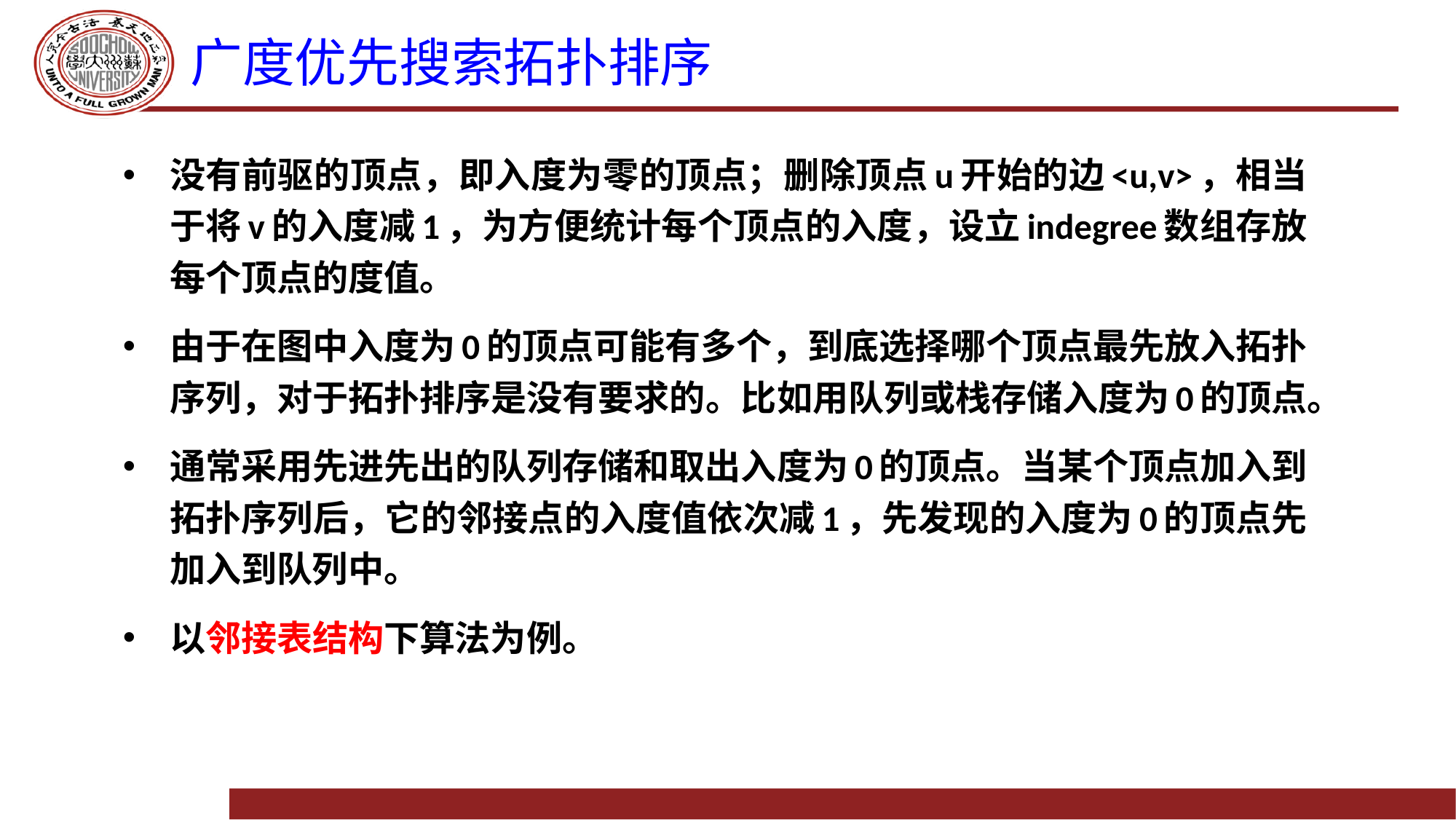

# 广度优先搜索拓扑排序
没有前驱的顶点，即入度为零的顶点；删除顶点u开始的边<u,v>，相当于将v的入度减1，为方便统计每个顶点的入度，设立indegree数组存放每个顶点的度值。
由于在图中入度为0的顶点可能有多个，到底选择哪个顶点最先放入拓扑序列，对于拓扑排序是没有要求的。比如用队列或栈存储入度为0的顶点。
通常采用先进先出的队列存储和取出入度为0的顶点。当某个顶点加入到拓扑序列后，它的邻接点的入度值依次减1，先发现的入度为0的顶点先加入到队列中。
以邻接表结构下算法为例。